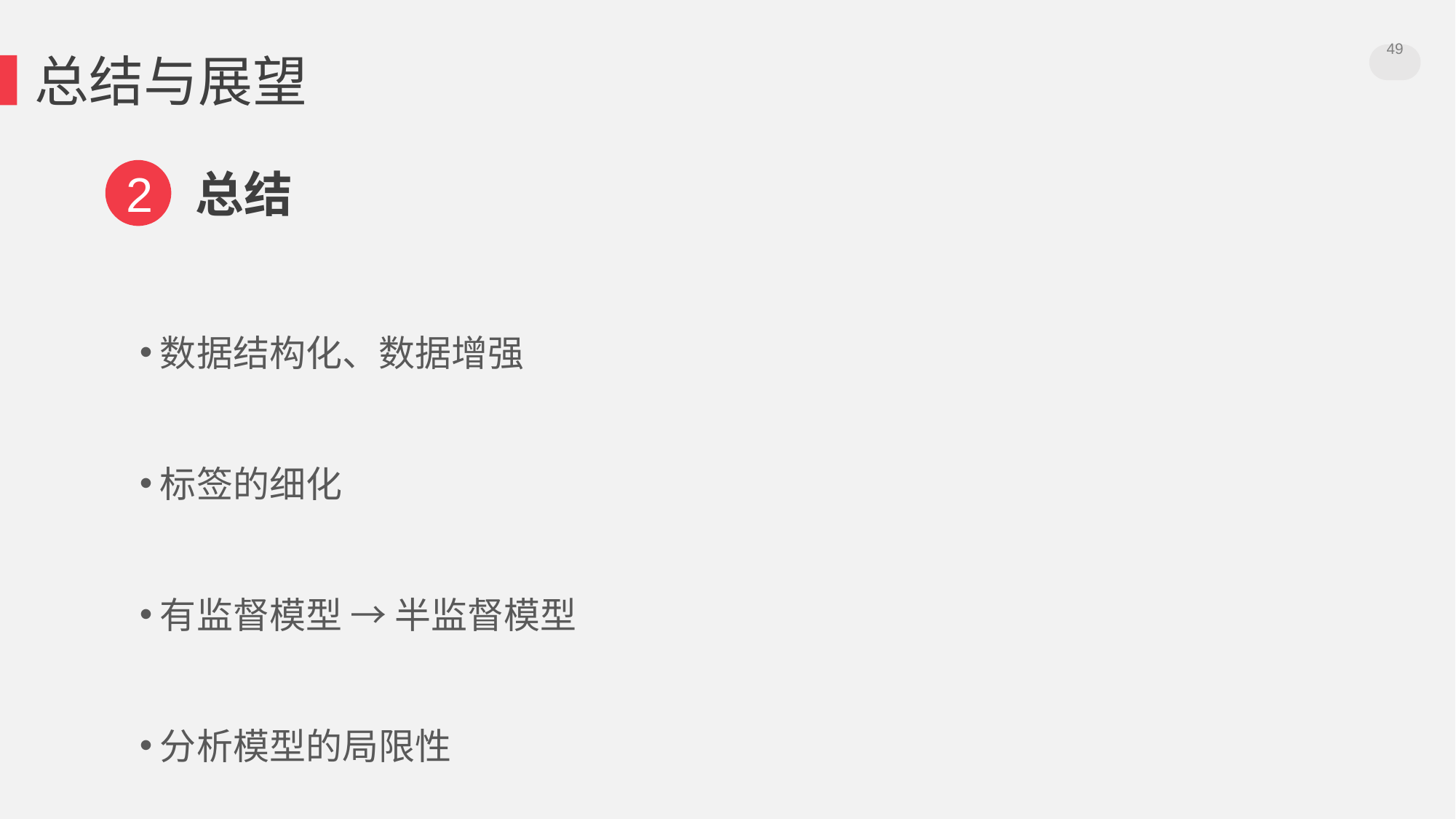

49
总结与展望
2
总结
数据结构化、数据增强

标签的细化

有监督模型 → 半监督模型

分析模型的局限性